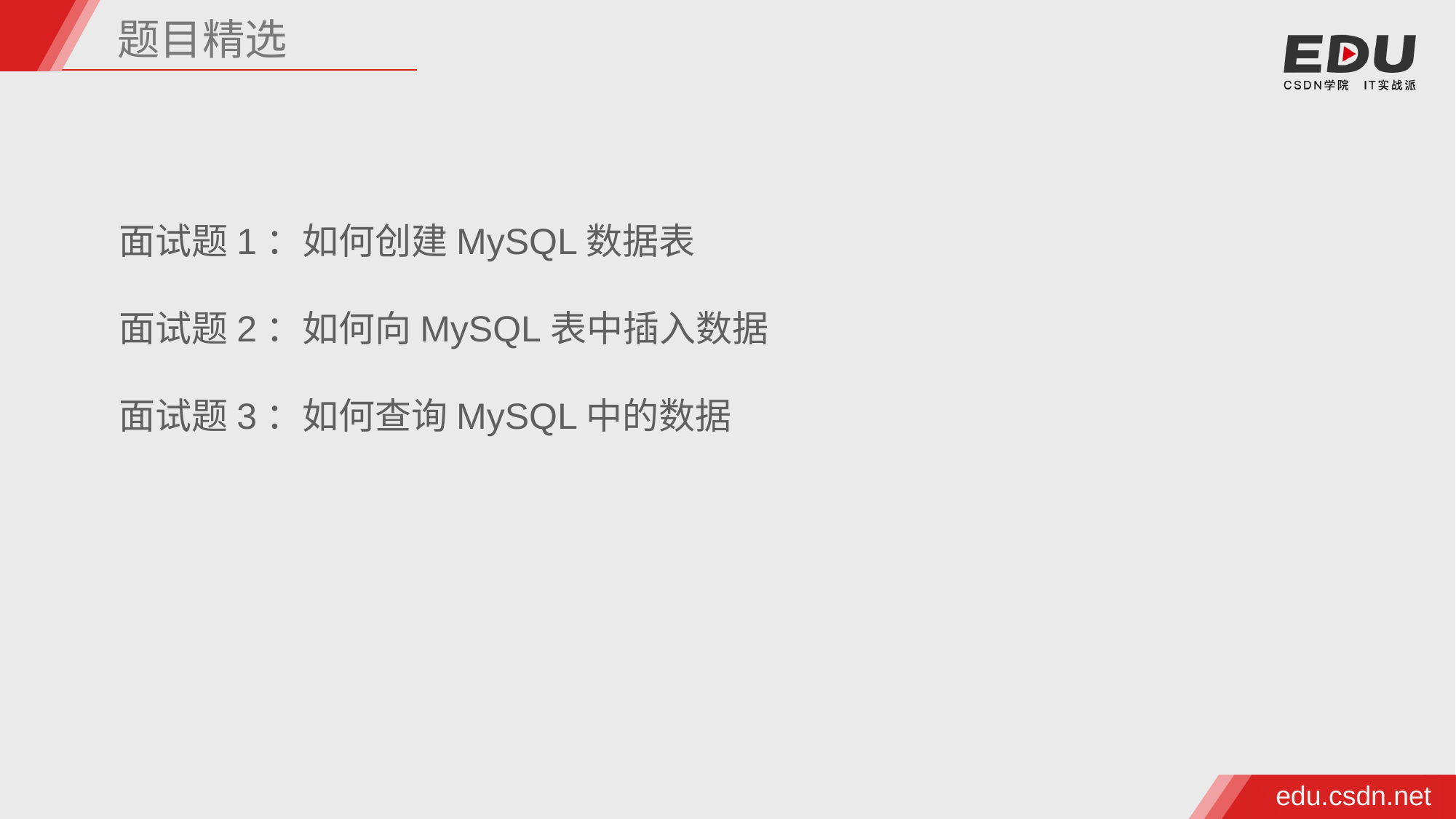

题目精选
面试题1：如何创建MySQL数据表
面试题2：如何向MySQL表中插入数据
面试题3：如何查询MySQL中的数据

edu.csdn.net